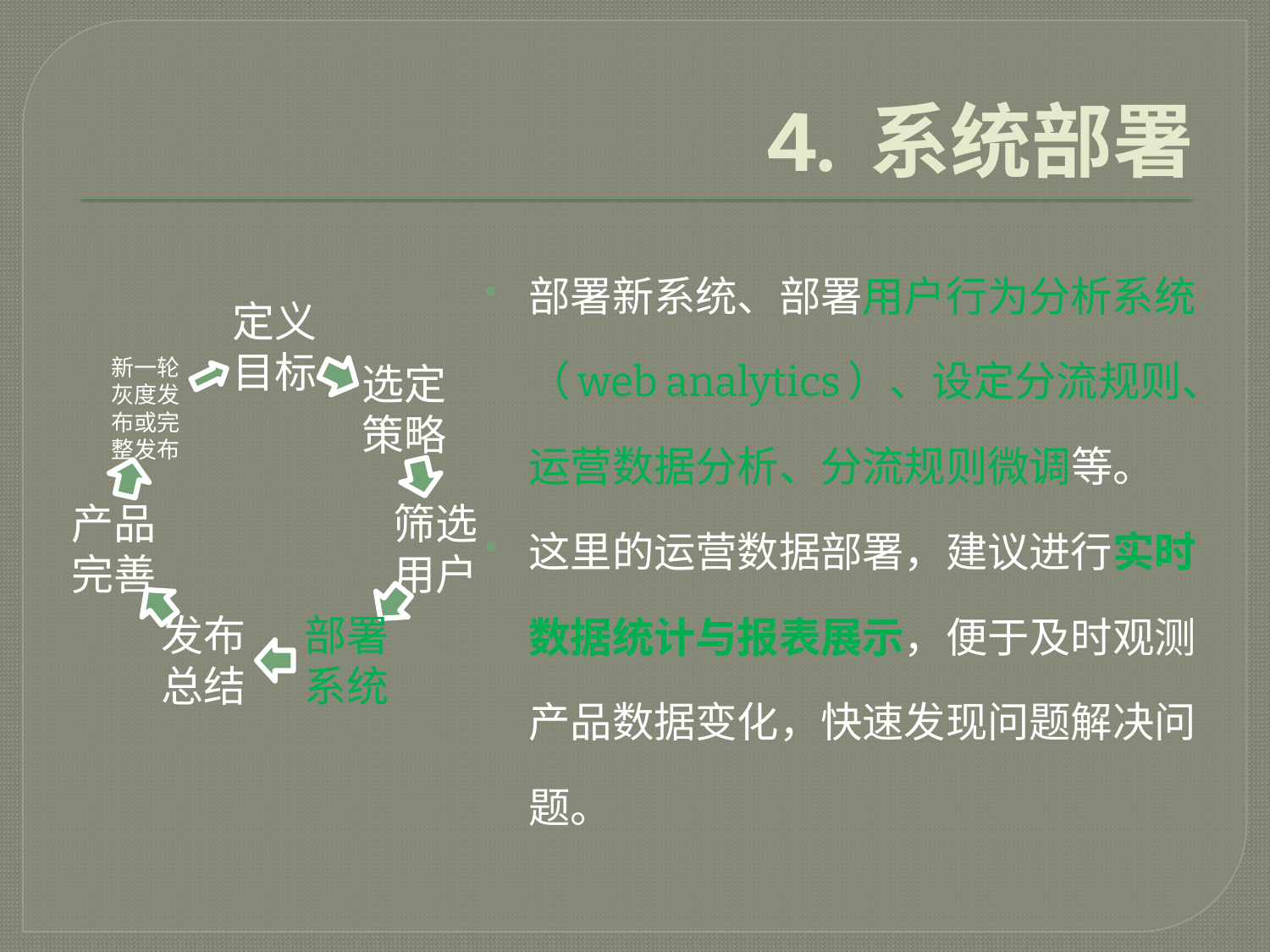

# 4. 系统部署
部署新系统、部署用户行为分析系统（web analytics）、设定分流规则、运营数据分析、分流规则微调等。
这里的运营数据部署，建议进行实时数据统计与报表展示，便于及时观测产品数据变化，快速发现问题解决问题。
定义目标
发布总结
产品完善
新一轮灰度发布或完整发布
选定策略